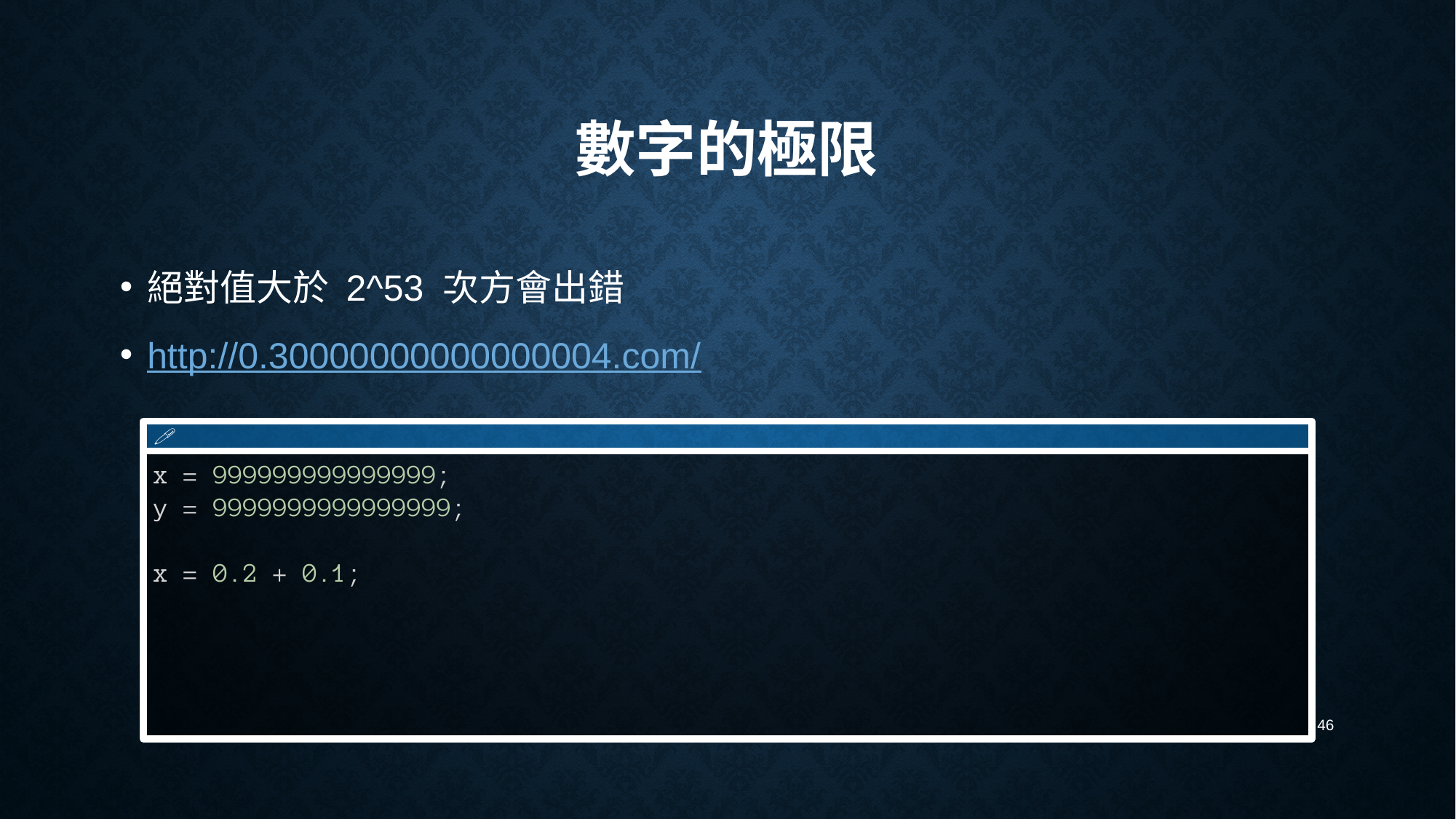

# 數字的極限
絕對值大於 2^53 次方會出錯
http://0.30000000000000004.com/
🖊
x = 999999999999999;
y = 9999999999999999;
x = 0.2 + 0.1;
46